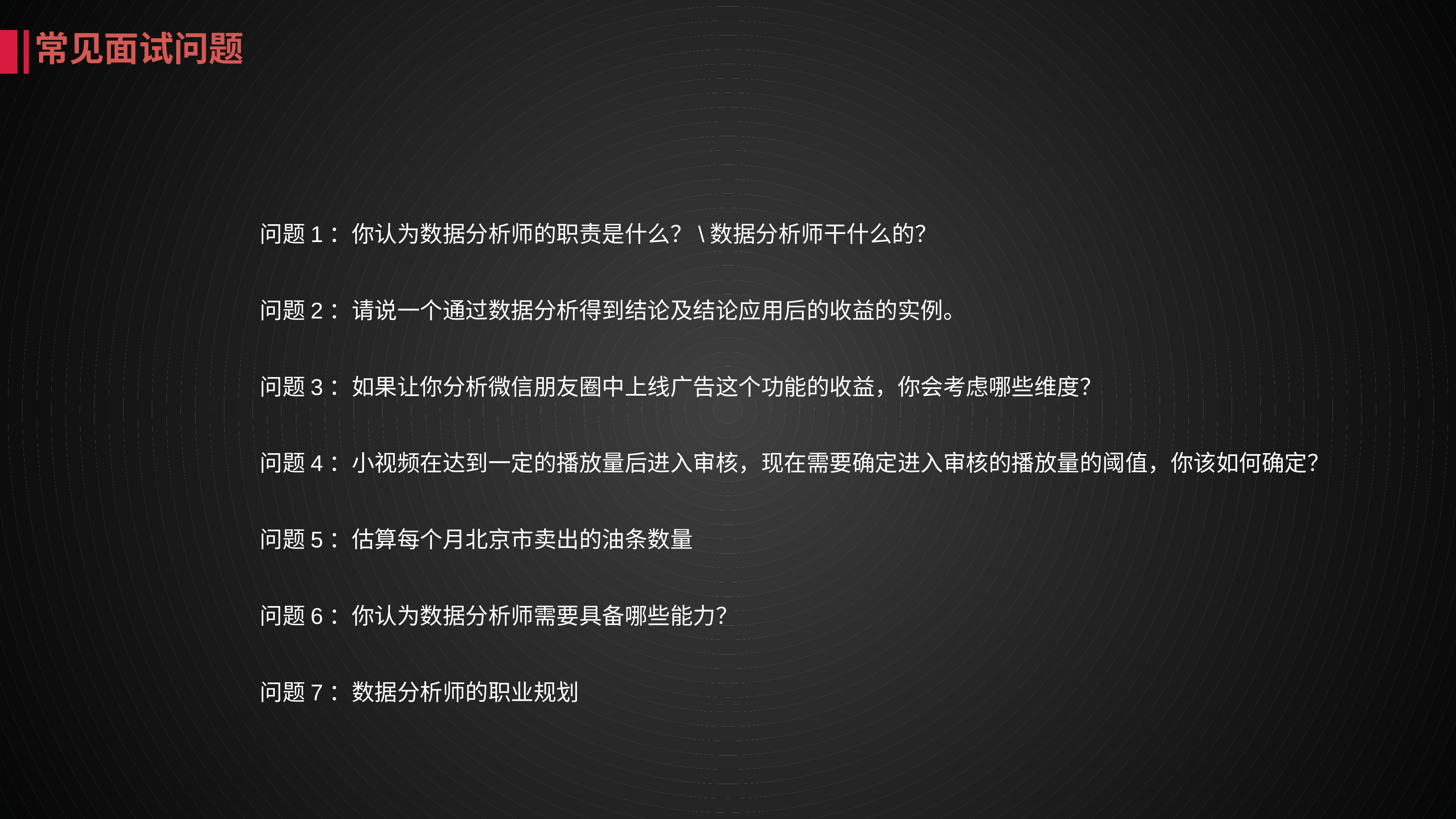

常见面试问题
问题1：你认为数据分析师的职责是什么？\数据分析师干什么的？

问题2：请说一个通过数据分析得到结论及结论应用后的收益的实例。

问题3：如果让你分析微信朋友圈中上线广告这个功能的收益，你会考虑哪些维度？

问题4：小视频在达到一定的播放量后进入审核，现在需要确定进入审核的播放量的阈值，你该如何确定？

问题5：估算每个月北京市卖出的油条数量

问题6：你认为数据分析师需要具备哪些能力？

问题7：数据分析师的职业规划